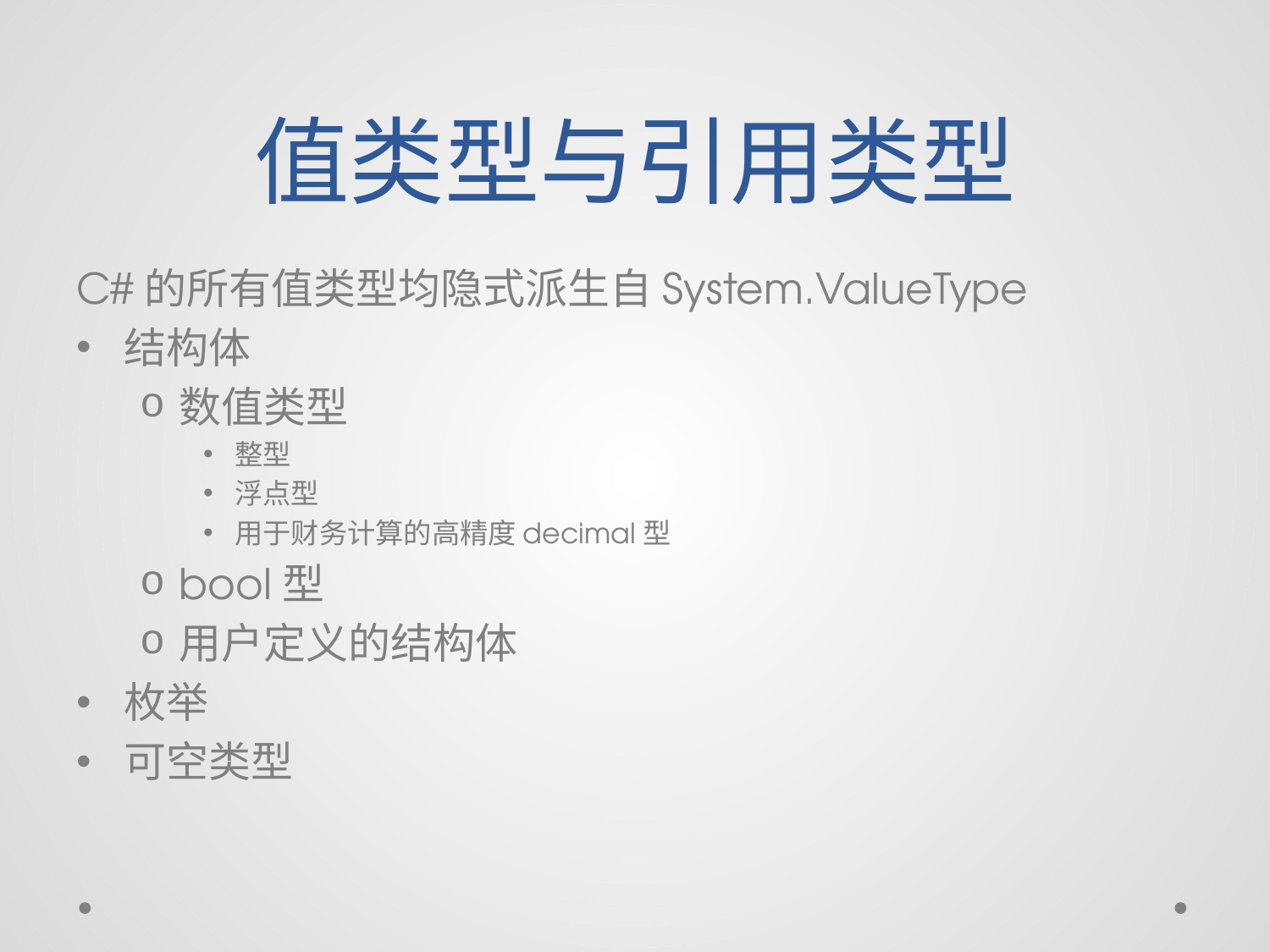

# 值类型与引用类型

C#的所有值类型均隐式派生自System.ValueType
结构体
数值类型
整型
浮点型
用于财务计算的高精度decimal型
bool型
用户定义的结构体
枚举
可空类型